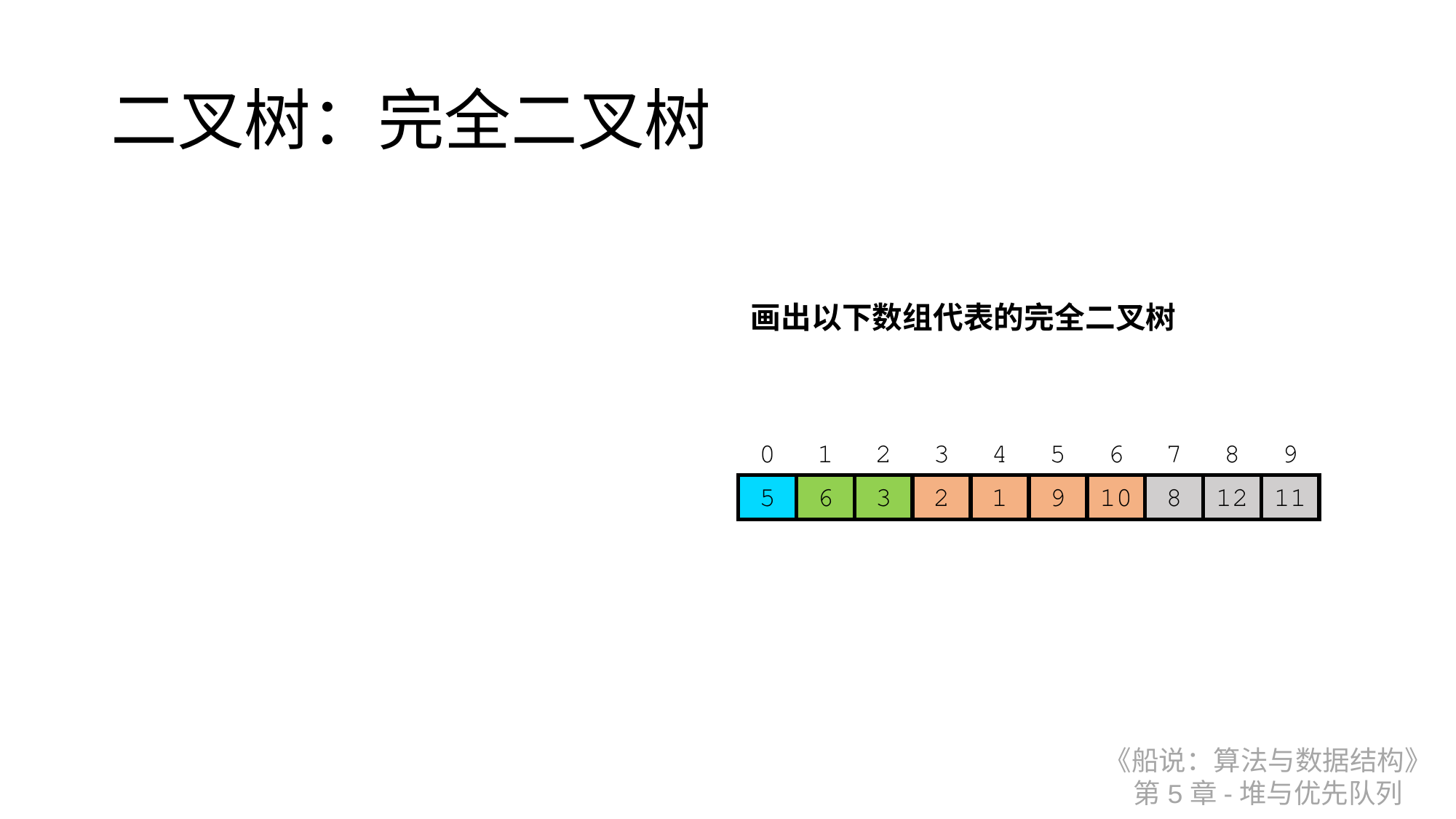

# 二叉树：完全二叉树
画出以下数组代表的完全二叉树
| 0 | 1 | 2 | 3 | 4 | 5 | 6 | 7 | 8 | 9 |
| --- | --- | --- | --- | --- | --- | --- | --- | --- | --- |
| 5 | 6 | 3 | 2 | 1 | 9 | 10 | 8 | 12 | 11 |